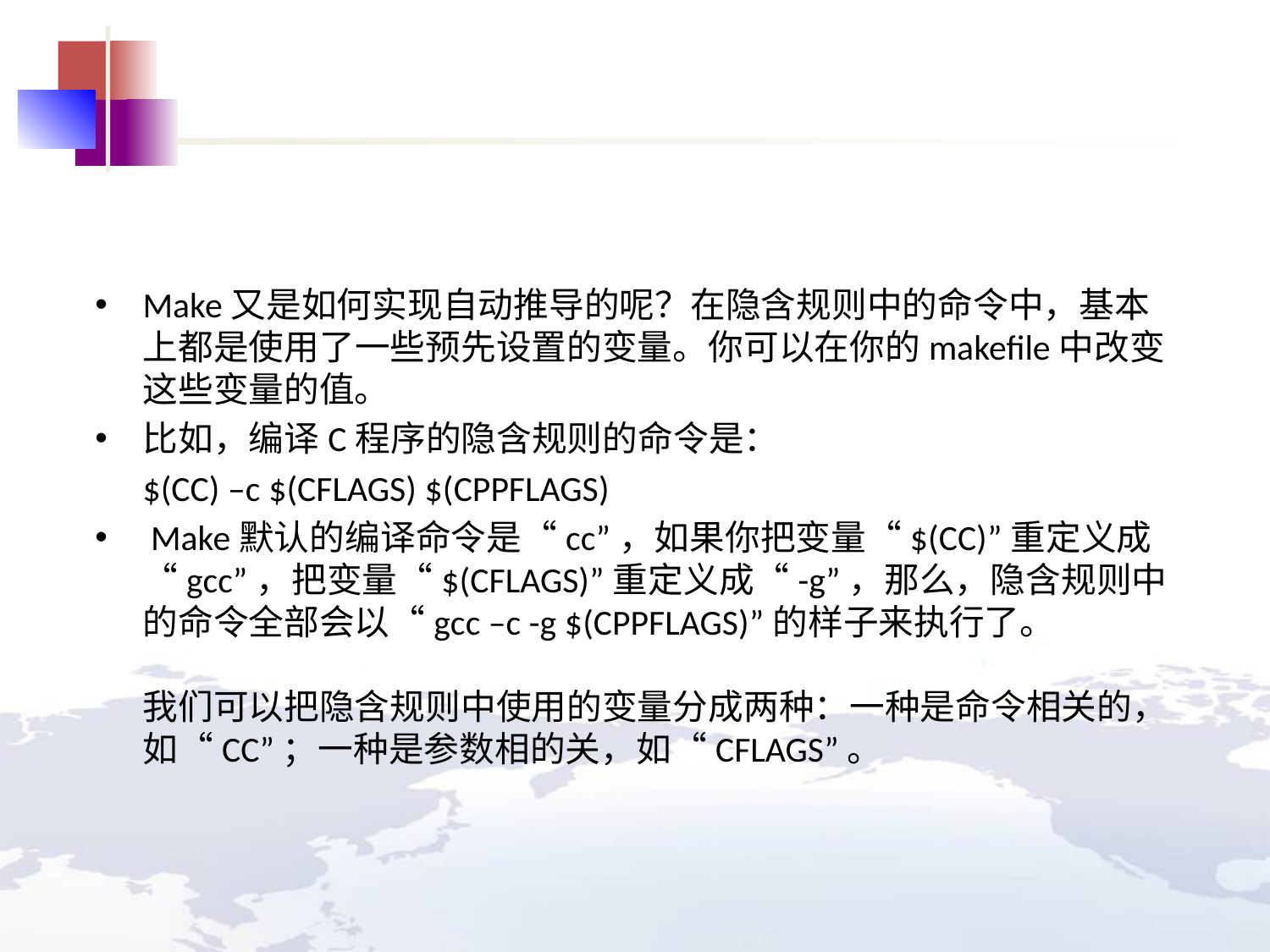

#
Make又是如何实现自动推导的呢？在隐含规则中的命令中，基本上都是使用了一些预先设置的变量。你可以在你的makefile中改变这些变量的值。
比如，编译C程序的隐含规则的命令是：
	$(CC) –c $(CFLAGS) $(CPPFLAGS)
 Make默认的编译命令是“cc”，如果你把变量“$(CC)”重定义成 “gcc”，把变量“$(CFLAGS)”重定义成“-g”，那么，隐含规则中的命令全部会以“gcc –c -g $(CPPFLAGS)”的样子来执行了。
我们可以把隐含规则中使用的变量分成两种：一种是命令相关的，如“CC”；一种是参数相的关，如“CFLAGS”。